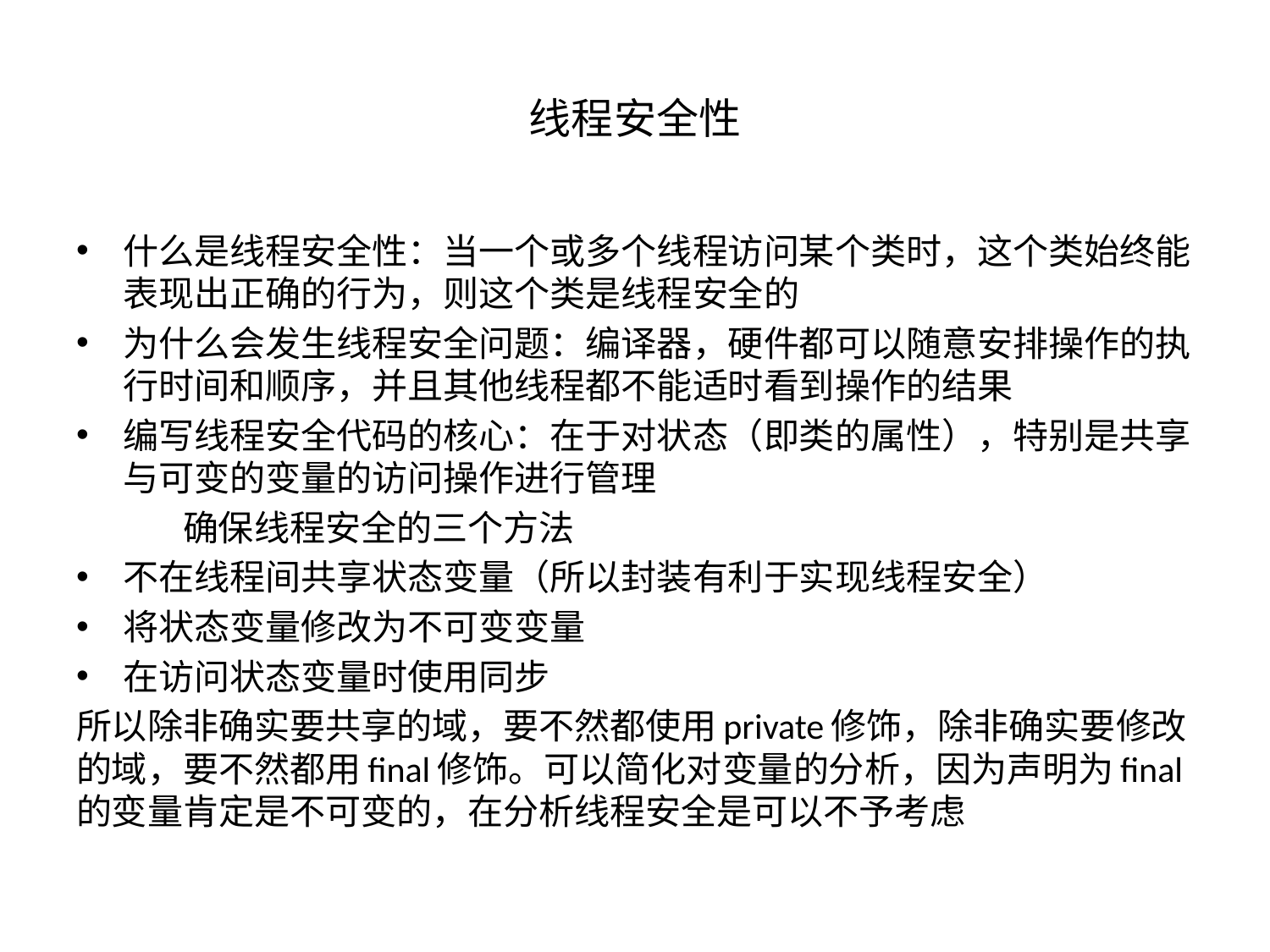

# 线程安全性
什么是线程安全性：当一个或多个线程访问某个类时，这个类始终能表现出正确的行为，则这个类是线程安全的
为什么会发生线程安全问题：编译器，硬件都可以随意安排操作的执行时间和顺序，并且其他线程都不能适时看到操作的结果
编写线程安全代码的核心：在于对状态（即类的属性），特别是共享与可变的变量的访问操作进行管理
		确保线程安全的三个方法
不在线程间共享状态变量（所以封装有利于实现线程安全）
将状态变量修改为不可变变量
在访问状态变量时使用同步
所以除非确实要共享的域，要不然都使用private修饰，除非确实要修改的域，要不然都用final修饰。可以简化对变量的分析，因为声明为final的变量肯定是不可变的，在分析线程安全是可以不予考虑